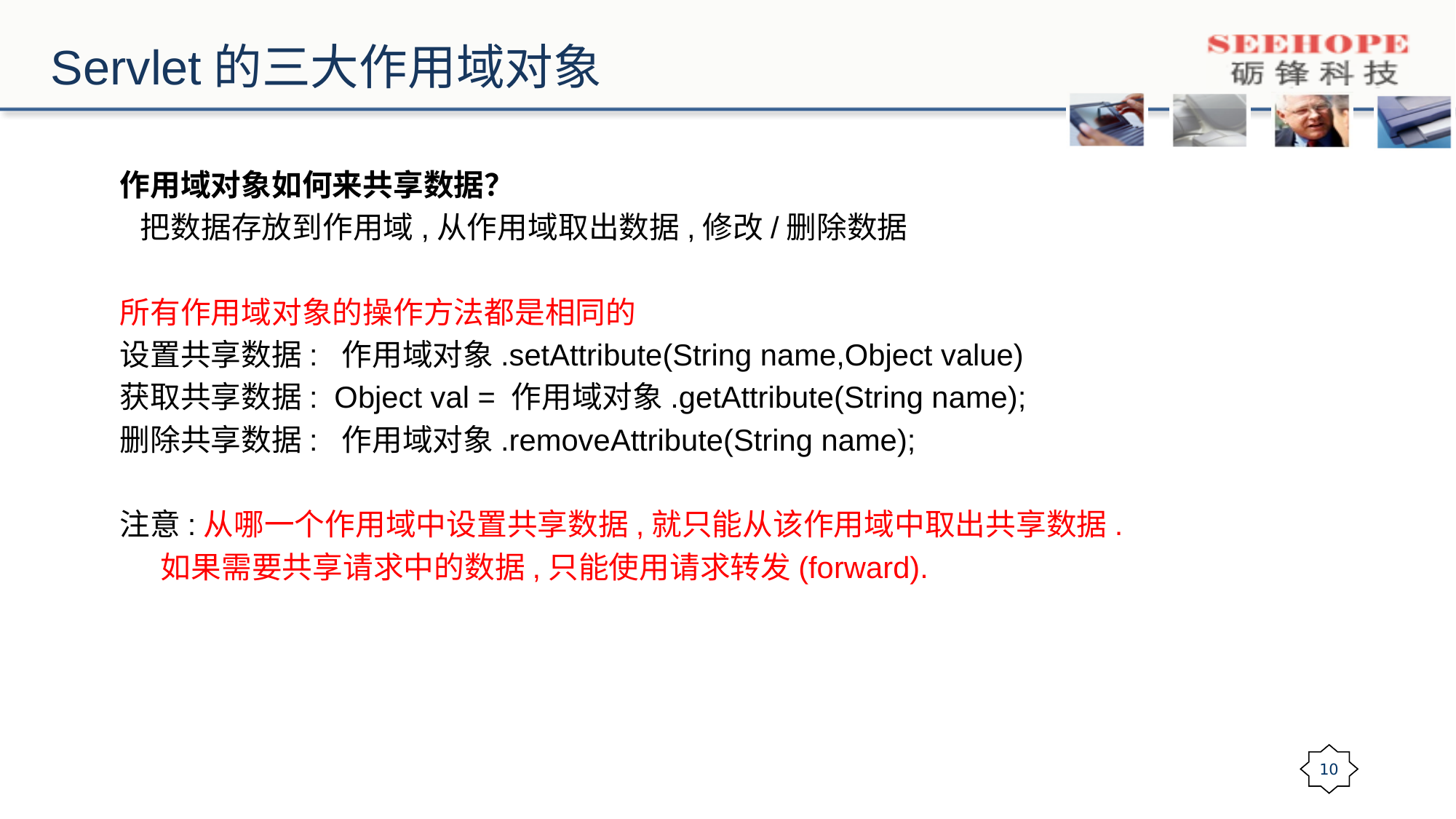

# Servlet的三大作用域对象
作用域对象如何来共享数据？
  把数据存放到作用域,从作用域取出数据,修改/删除数据

所有作用域对象的操作方法都是相同的
设置共享数据:  作用域对象.setAttribute(String name,Object value)
获取共享数据:  Object val = 作用域对象.getAttribute(String name);
删除共享数据:  作用域对象.removeAttribute(String name);

注意:从哪一个作用域中设置共享数据,就只能从该作用域中取出共享数据.
     如果需要共享请求中的数据,只能使用请求转发(forward).